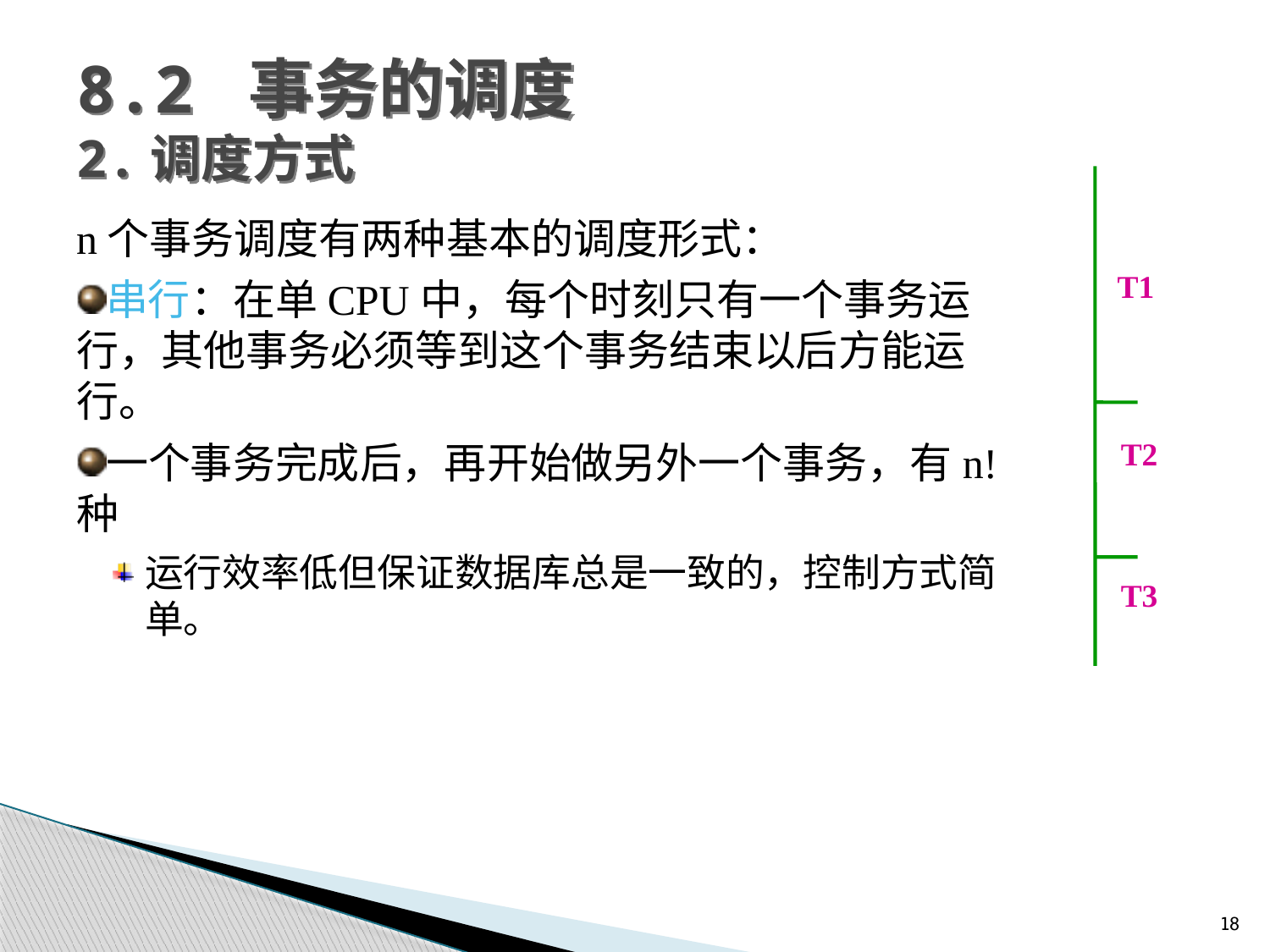

8.2 事务的调度
2.调度方式

T1

T2

T3
n个事务调度有两种基本的调度形式：
串行：在单CPU中，每个时刻只有一个事务运行，其他事务必须等到这个事务结束以后方能运行。
一个事务完成后，再开始做另外一个事务，有n!种
运行效率低但保证数据库总是一致的，控制方式简单。
18